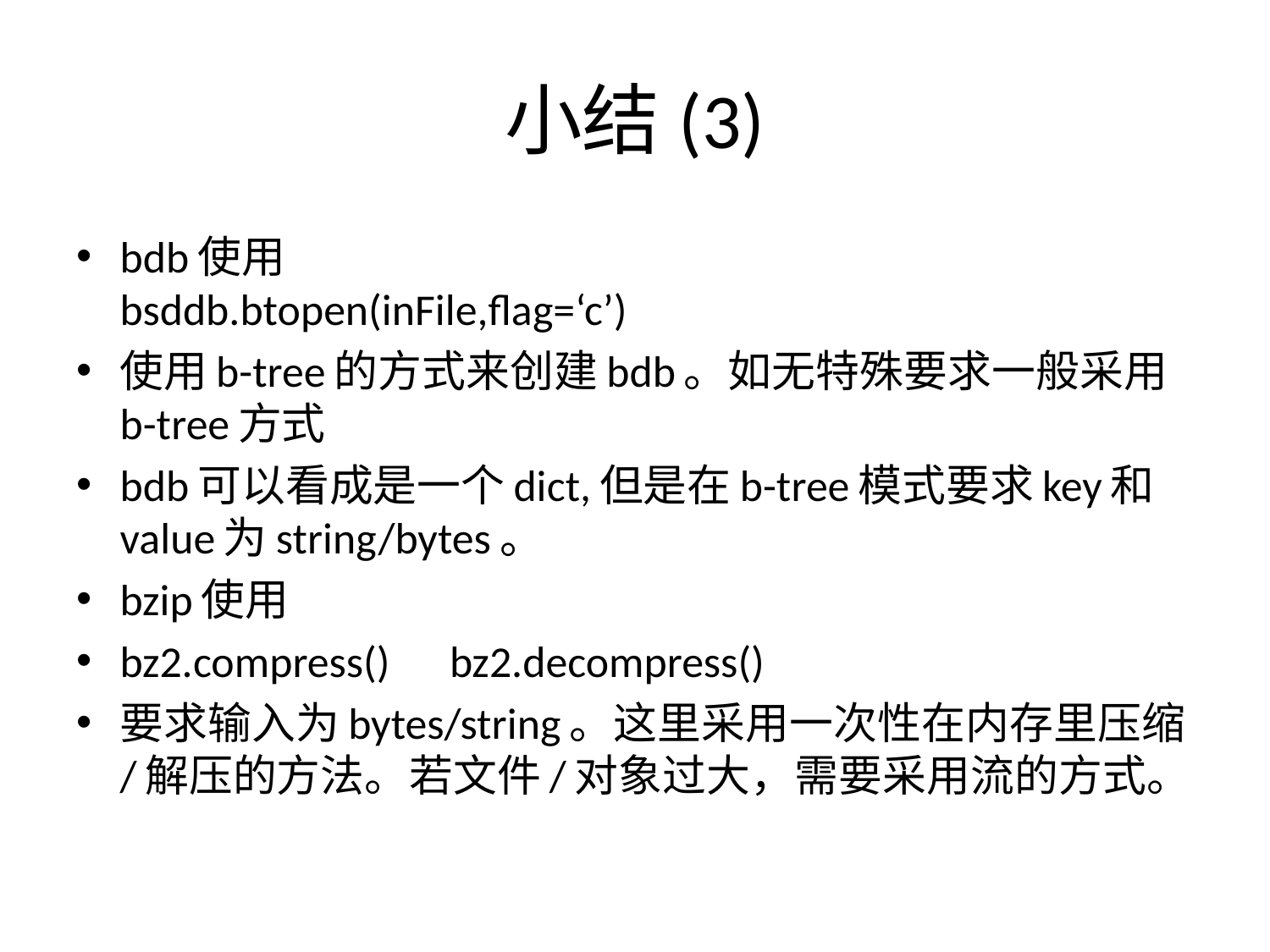

# 小结(3)
bdb使用
bsddb.btopen(inFile,flag=‘c’)
使用b-tree的方式来创建bdb。如无特殊要求一般采用b-tree方式
bdb可以看成是一个dict,但是在b-tree模式要求key和value为string/bytes。
bzip使用
bz2.compress()      bz2.decompress()
要求输入为bytes/string。这里采用一次性在内存里压缩/解压的方法。若文件/对象过大，需要采用流的方式。